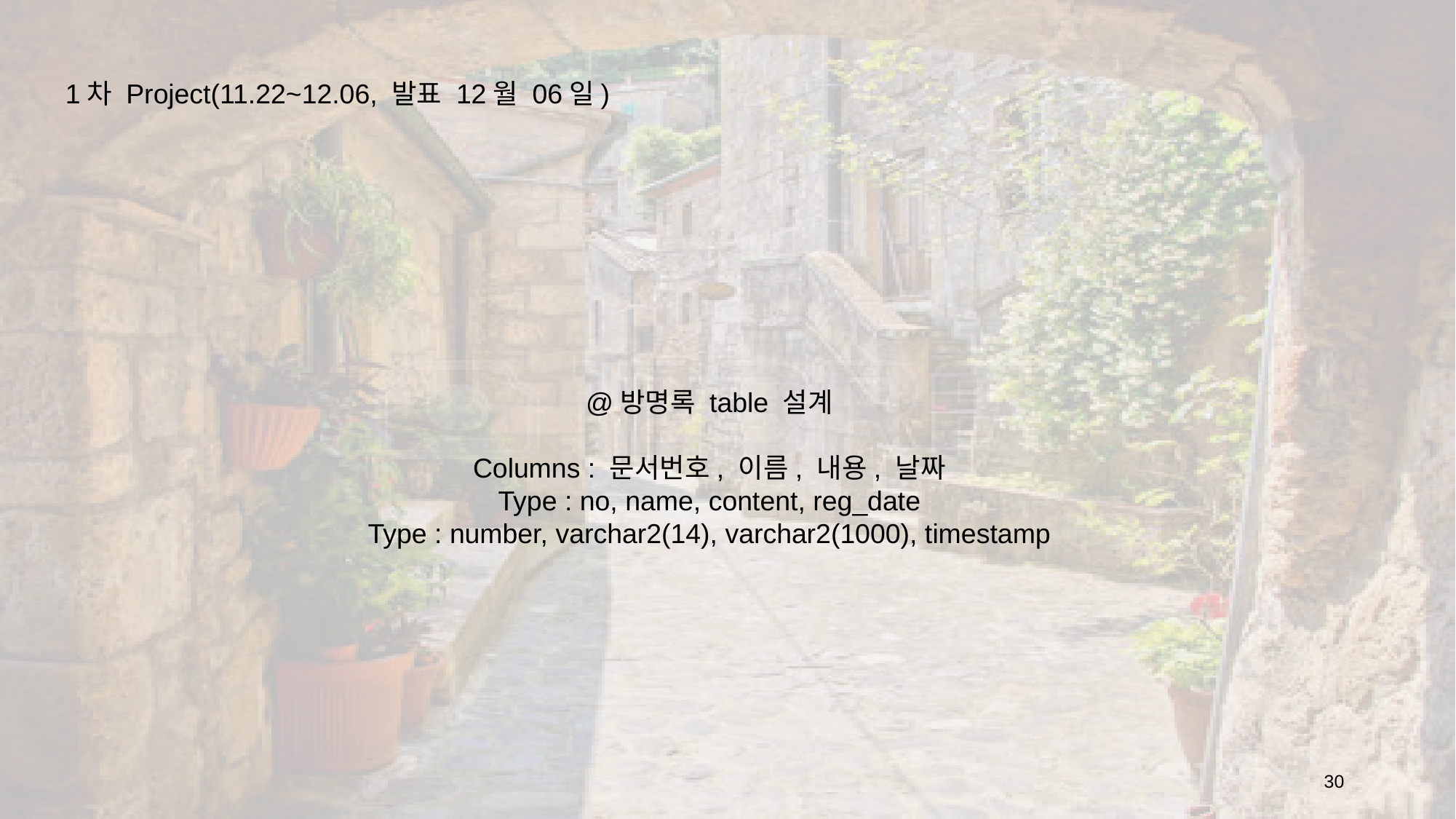

1차 Project(11.22~12.06, 발표 12월 06일)
@방명록 table 설계

Columns : 문서번호, 이름, 내용, 날짜
Type : no, name, content, reg_date
Type : number, varchar2(14), varchar2(1000), timestamp
30